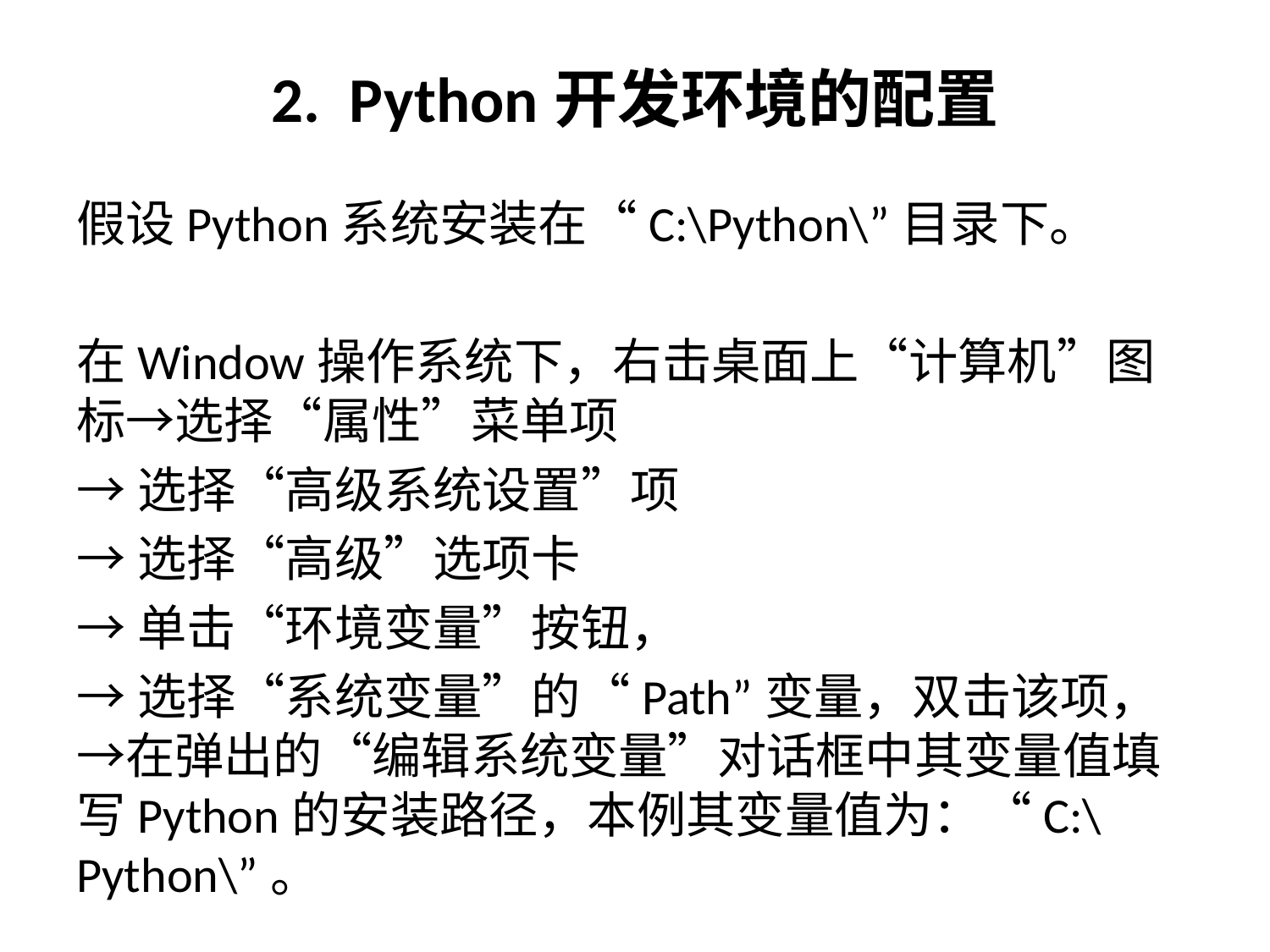

# 2.  Python开发环境的配置
假设Python系统安装在“C:\Python\”目录下。

在Window操作系统下，右击桌面上“计算机”图标→选择“属性”菜单项
→选择“高级系统设置”项
→选择“高级”选项卡
→单击“环境变量”按钮，
→选择“系统变量”的“Path”变量，双击该项， →在弹出的“编辑系统变量”对话框中其变量值填写Python的安装路径，本例其变量值为：“C:\Python\”。